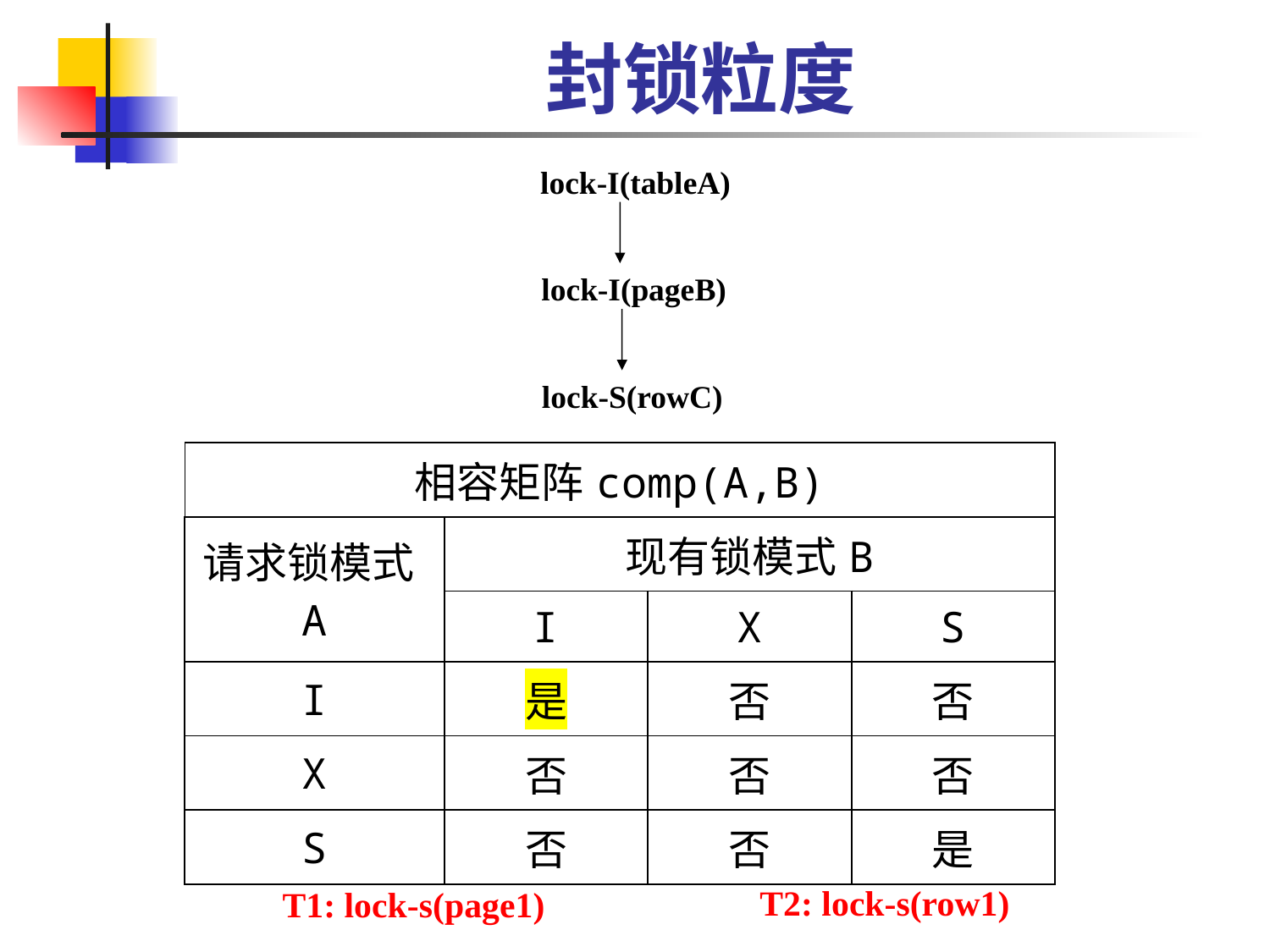

# 封锁粒度
lock-I(tableA)

lock-I(pageB)

lock-S(rowC)
| 相容矩阵comp(A,B) |  |  |  |
| --- | --- | --- | --- |
| 请求锁模式A | 现有锁模式B |  |  |
|  | I | X | S |
| I | 是 | 否 | 否 |
| X | 否 | 否 | 否 |
| S | 否 | 否 | 是 |
T2: lock-s(row1)
T1: lock-s(page1)